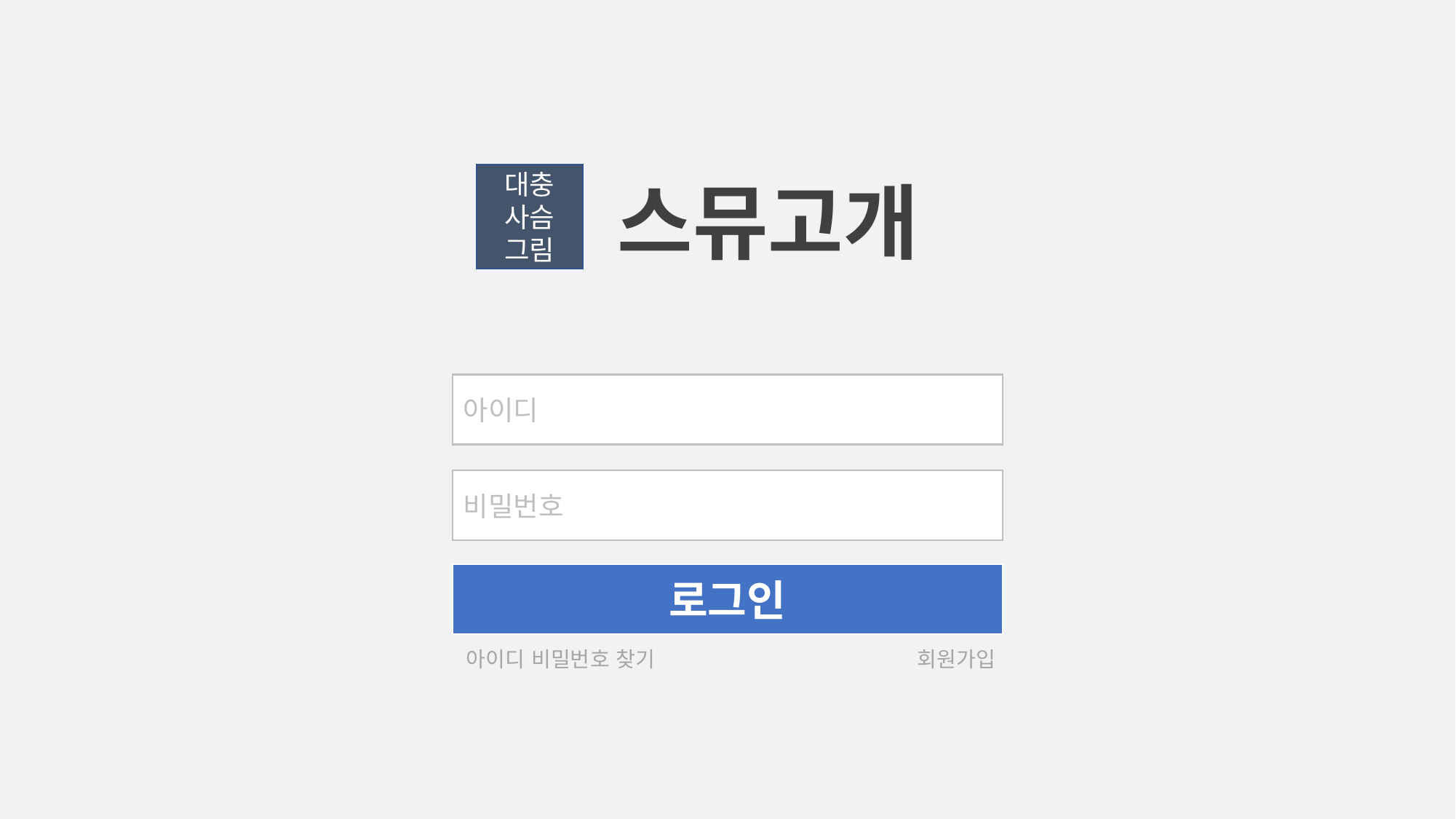

대충
사슴
그림
스뮤고개
아이디
비밀번호
로그인
아이디 비밀번호 찾기
회원가입